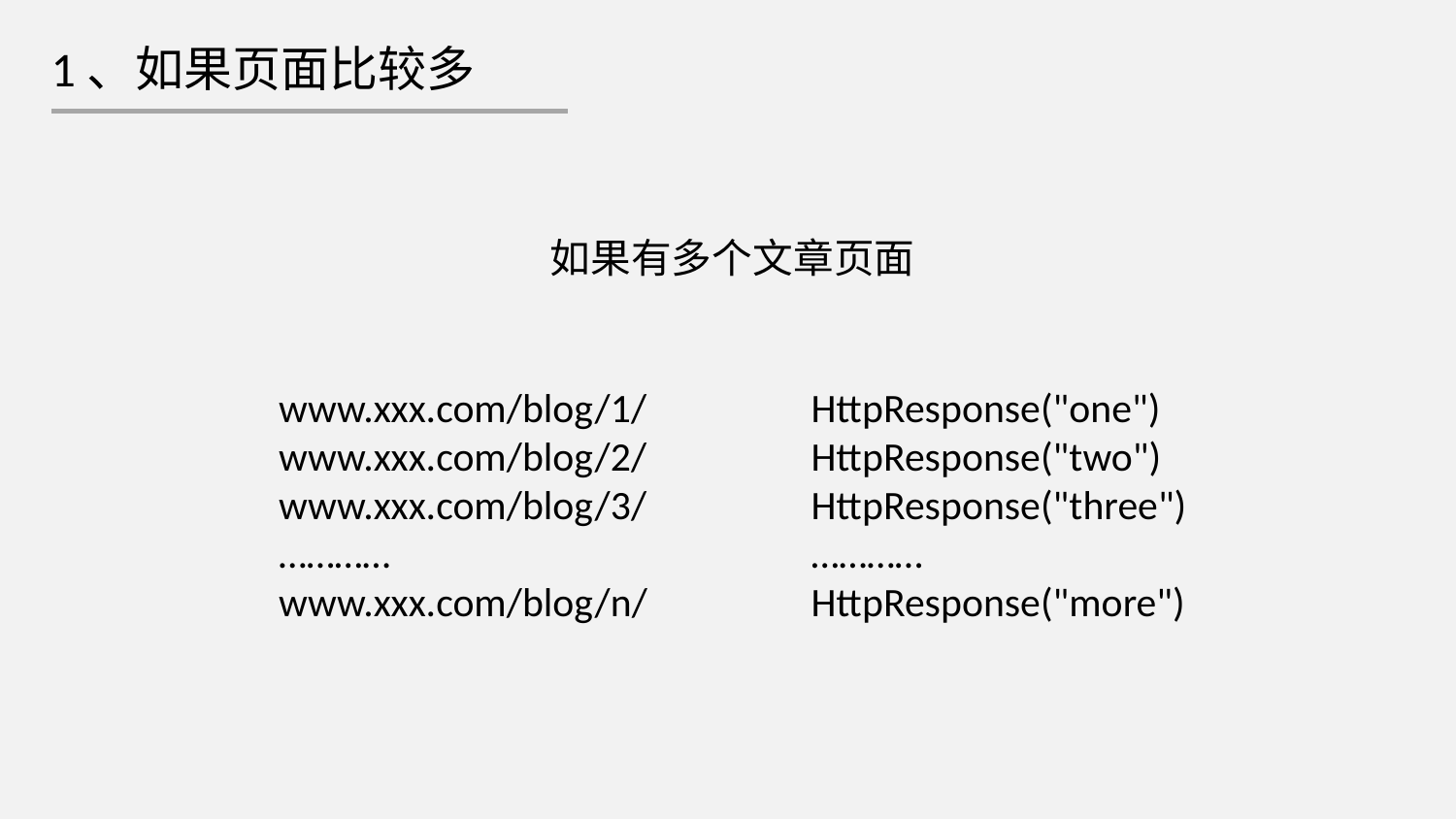

1、如果页面比较多
如果有多个文章页面
www.xxx.com/blog/1/
www.xxx.com/blog/2/
www.xxx.com/blog/3/
…………
www.xxx.com/blog/n/
HttpResponse("one")
HttpResponse("two") HttpResponse("three")
…………
HttpResponse("more")